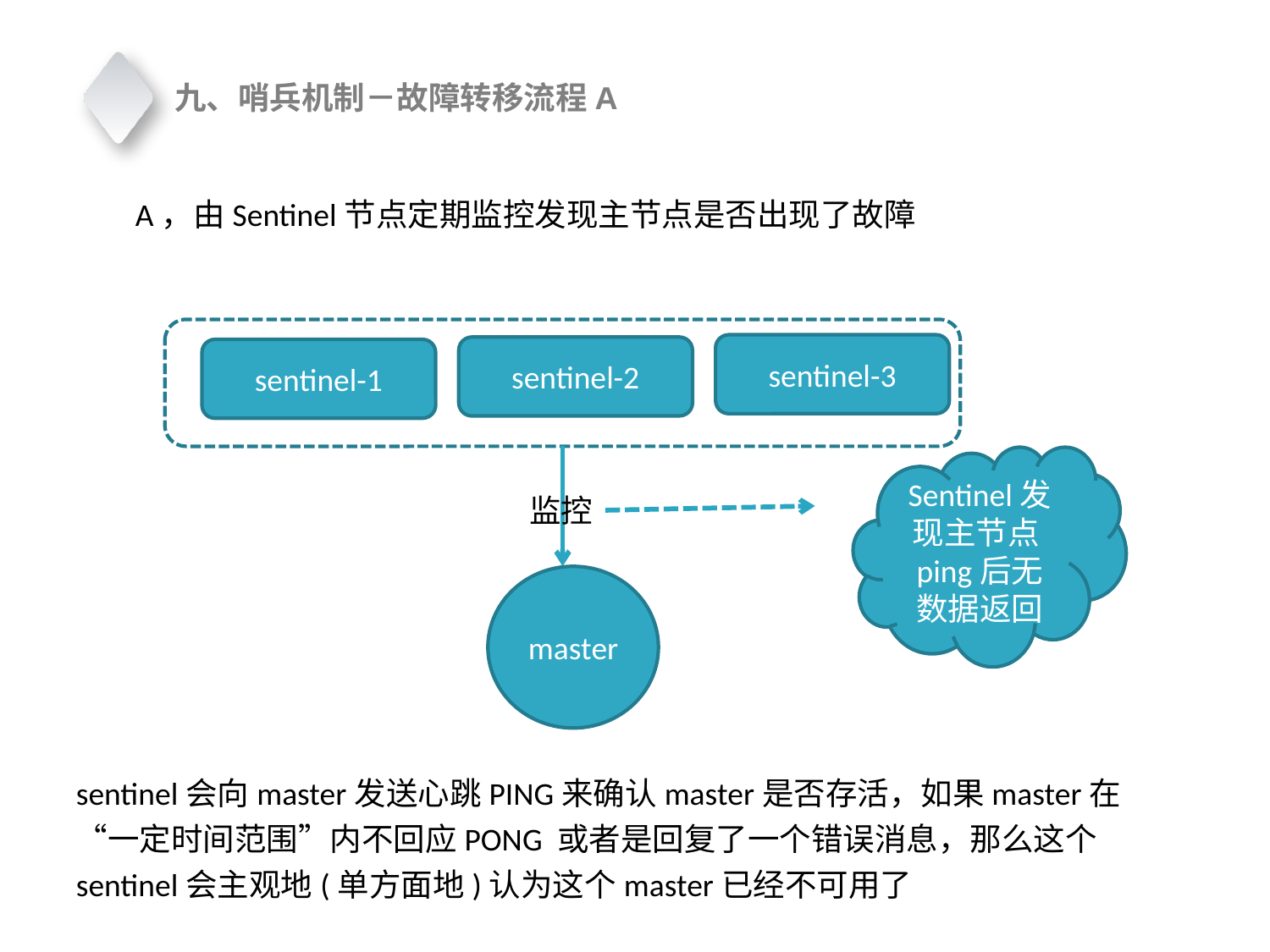

九、哨兵机制－故障转移流程A
A，由Sentinel节点定期监控发现主节点是否出现了故障

sentinel-3
sentinel-2
sentinel-1
Sentinel发现主节点ping后无数据返回
监控
master
sentinel会向master发送心跳PING来确认master是否存活，如果master在“一定时间范围”内不回应PONG 或者是回复了一个错误消息，那么这个sentinel会主观地(单方面地)认为这个master已经不可用了